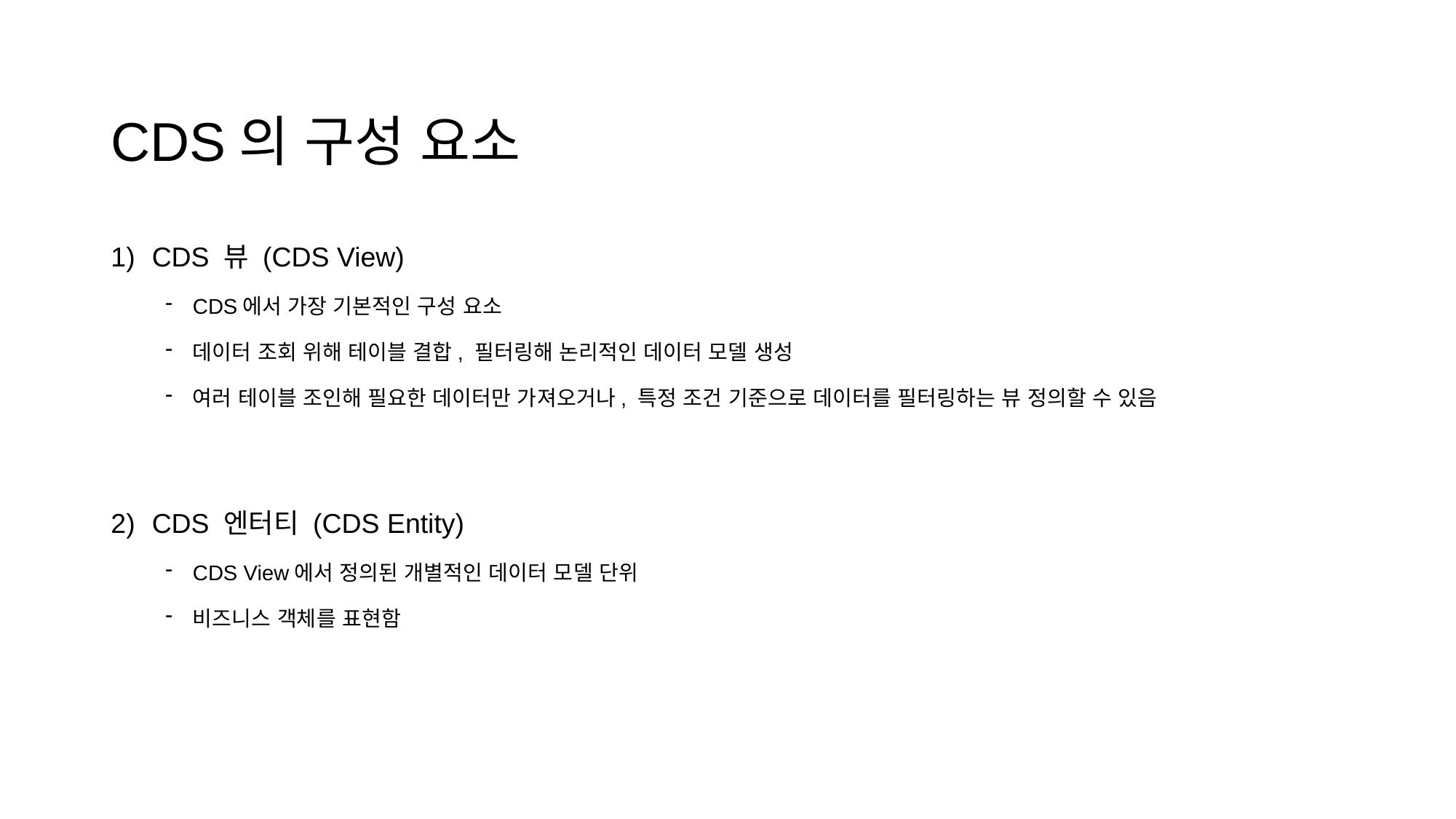

# CDS의 구성 요소
CDS 뷰 (CDS View)
CDS에서 가장 기본적인 구성 요소
데이터 조회 위해 테이블 결합, 필터링해 논리적인 데이터 모델 생성
여러 테이블 조인해 필요한 데이터만 가져오거나, 특정 조건 기준으로 데이터를 필터링하는 뷰 정의할 수 있음

CDS 엔터티 (CDS Entity)
CDS View에서 정의된 개별적인 데이터 모델 단위
비즈니스 객체를 표현함